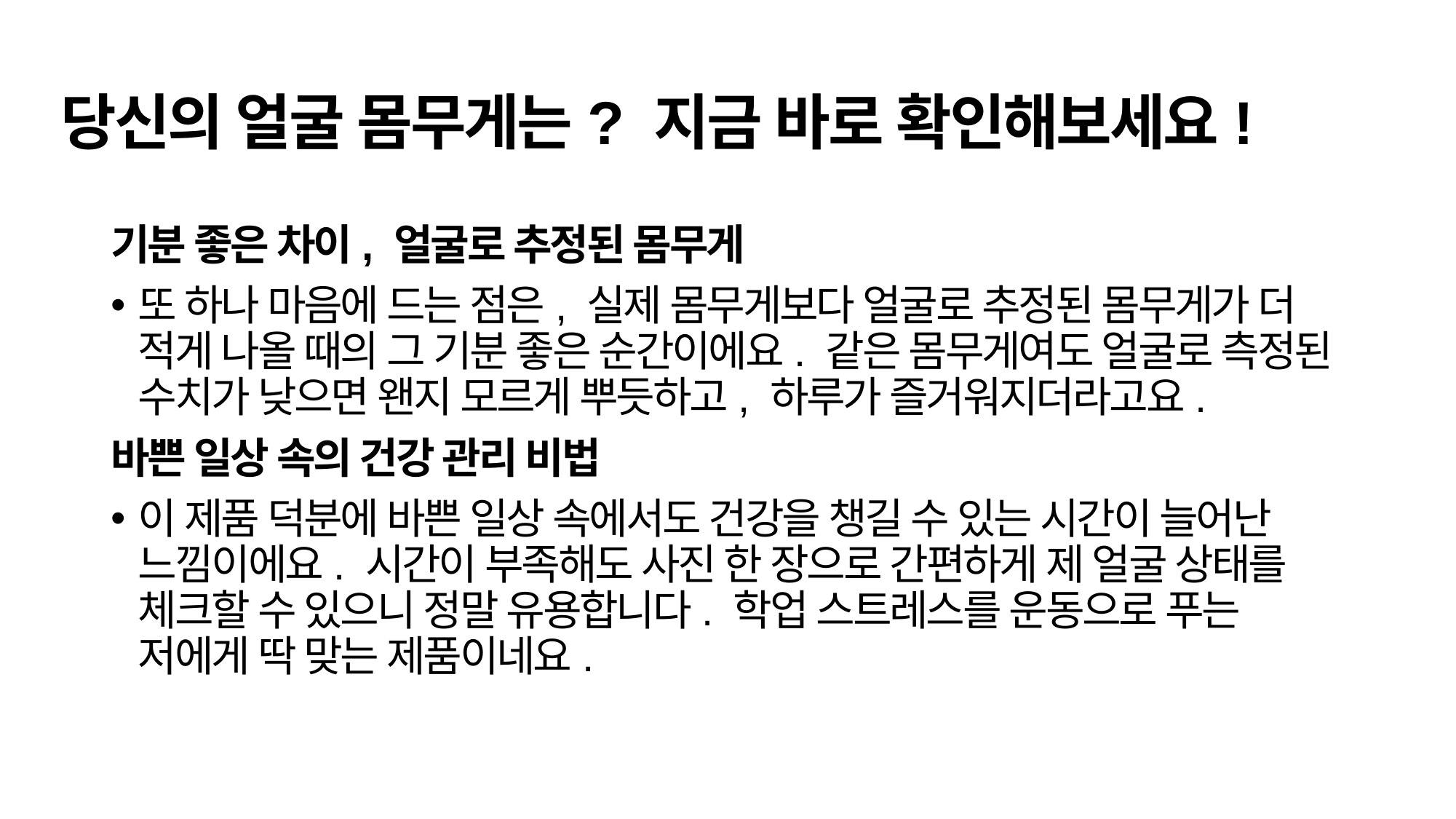

# 당신의 얼굴 몸무게는? 지금 바로 확인해보세요!
기분 좋은 차이, 얼굴로 추정된 몸무게
또 하나 마음에 드는 점은, 실제 몸무게보다 얼굴로 추정된 몸무게가 더 적게 나올 때의 그 기분 좋은 순간이에요. 같은 몸무게여도 얼굴로 측정된 수치가 낮으면 왠지 모르게 뿌듯하고, 하루가 즐거워지더라고요.
바쁜 일상 속의 건강 관리 비법
이 제품 덕분에 바쁜 일상 속에서도 건강을 챙길 수 있는 시간이 늘어난 느낌이에요. 시간이 부족해도 사진 한 장으로 간편하게 제 얼굴 상태를 체크할 수 있으니 정말 유용합니다. 학업 스트레스를 운동으로 푸는 저에게 딱 맞는 제품이네요.